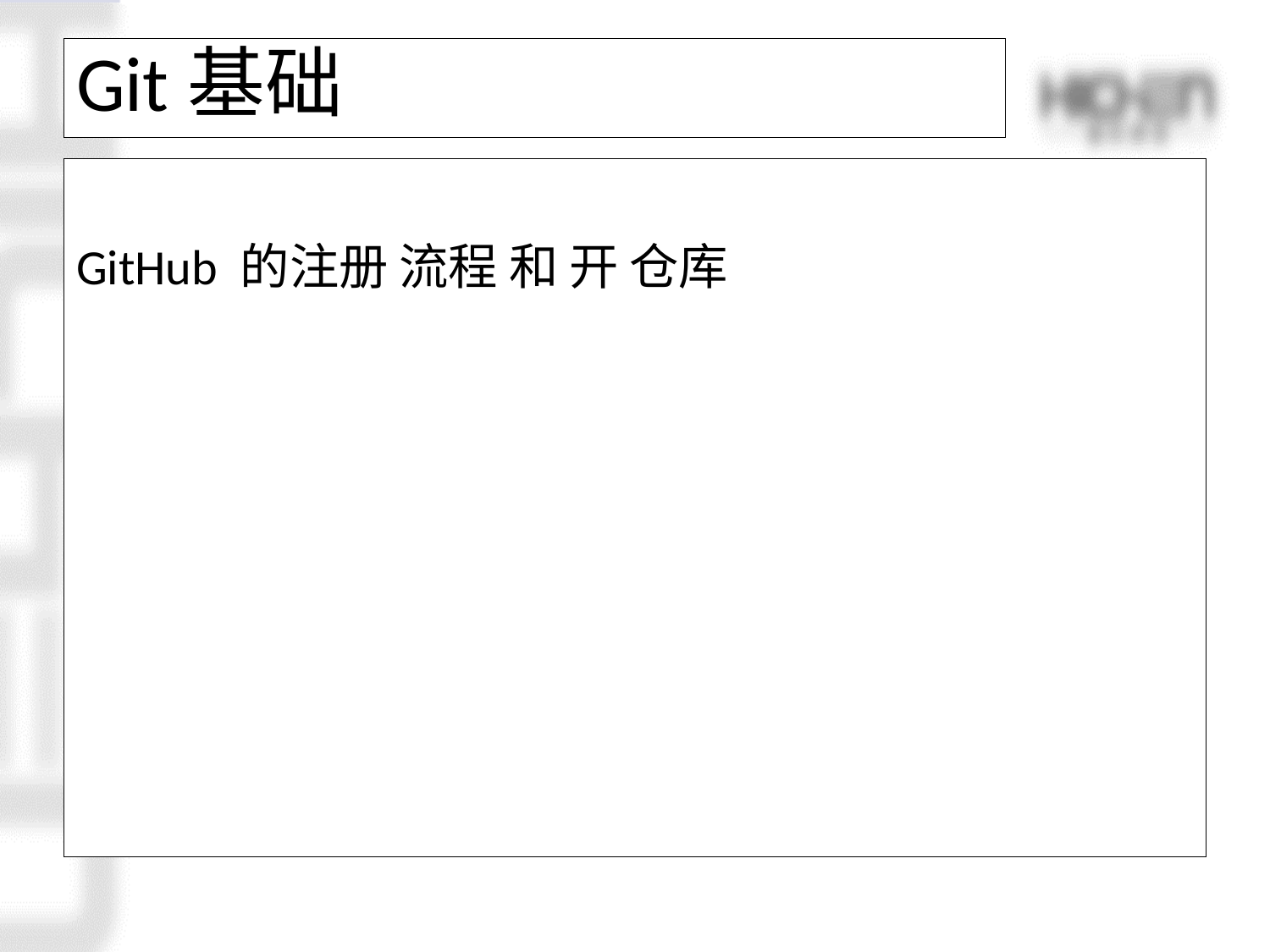

# Git基础

GitHub 的注册 流程 和 开 仓库